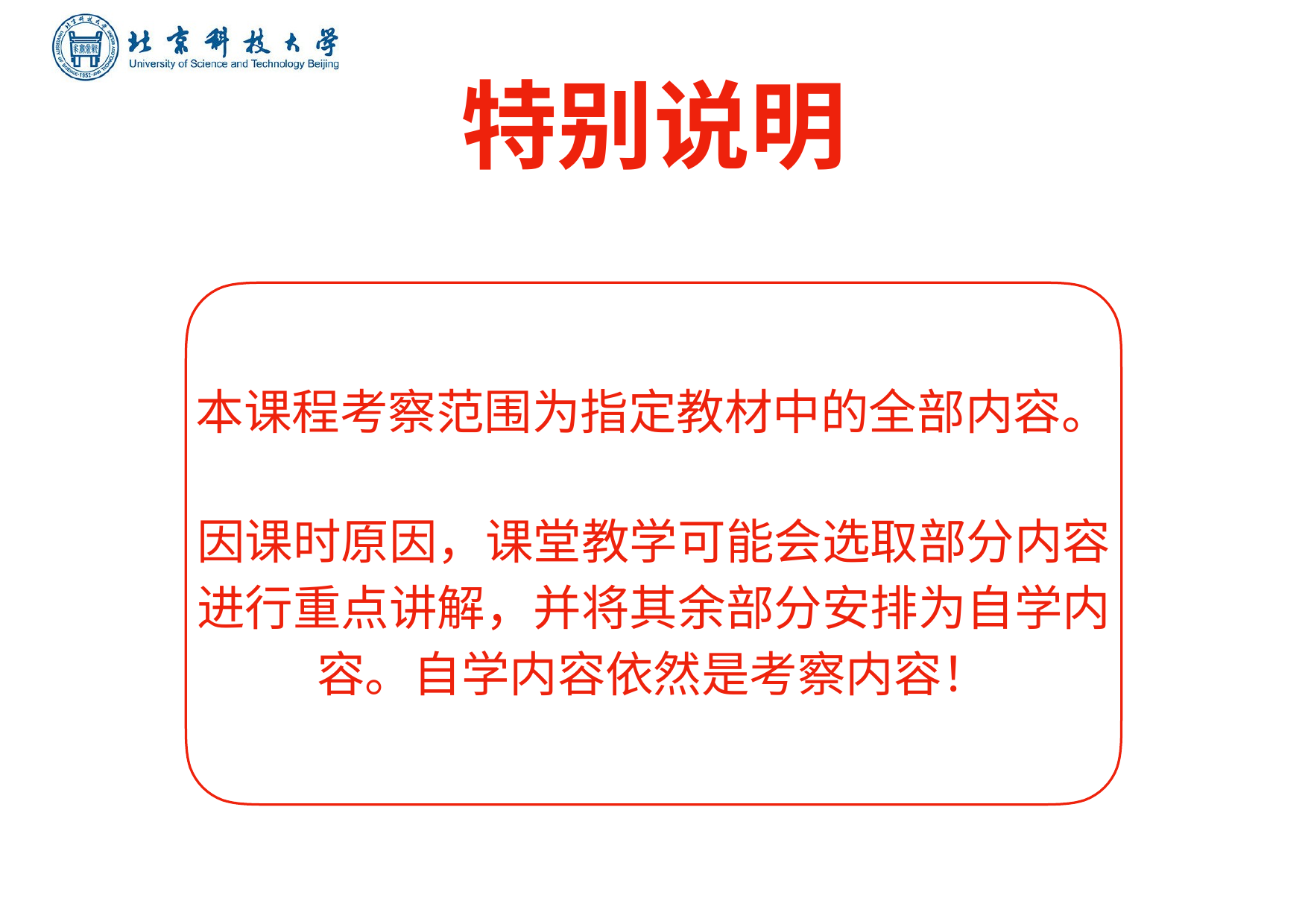

# 特别说明

本课程考察范围为指定教材中的全部内容。

因课时原因，课堂教学可能会选取部分内容 进⾏重点讲解，并将其余部分安排为⾃学内 容。⾃学内容依然是考察内容！